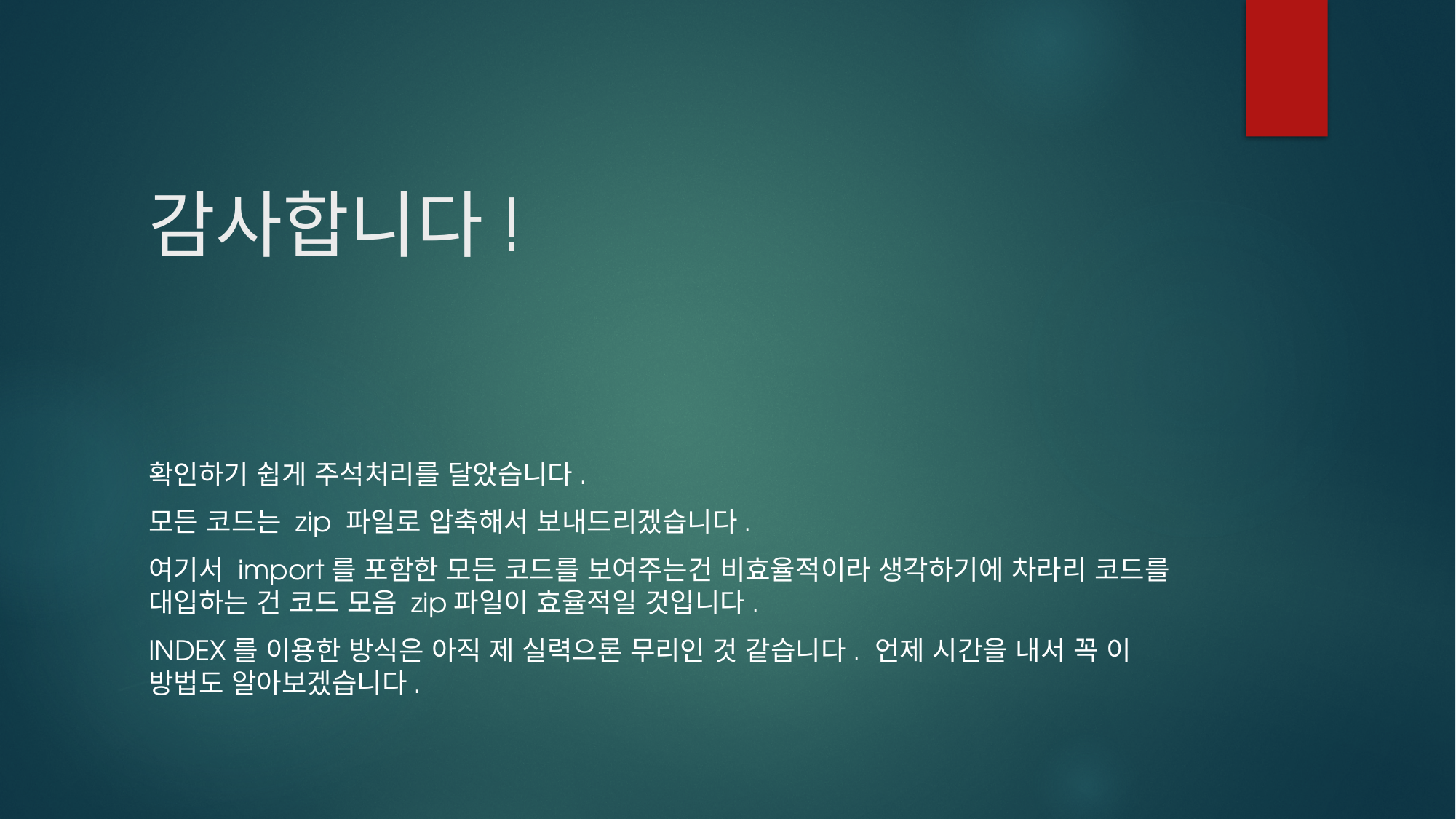

# 감사합니다!
확인하기 쉽게 주석처리를 달았습니다.
모든 코드는 zip 파일로 압축해서 보내드리겠습니다.
여기서 import를 포함한 모든 코드를 보여주는건 비효율적이라 생각하기에 차라리 코드를 대입하는 건 코드 모음 zip파일이 효율적일 것입니다.
INDEX를 이용한 방식은 아직 제 실력으론 무리인 것 같습니다. 언제 시간을 내서 꼭 이 방법도 알아보겠습니다.